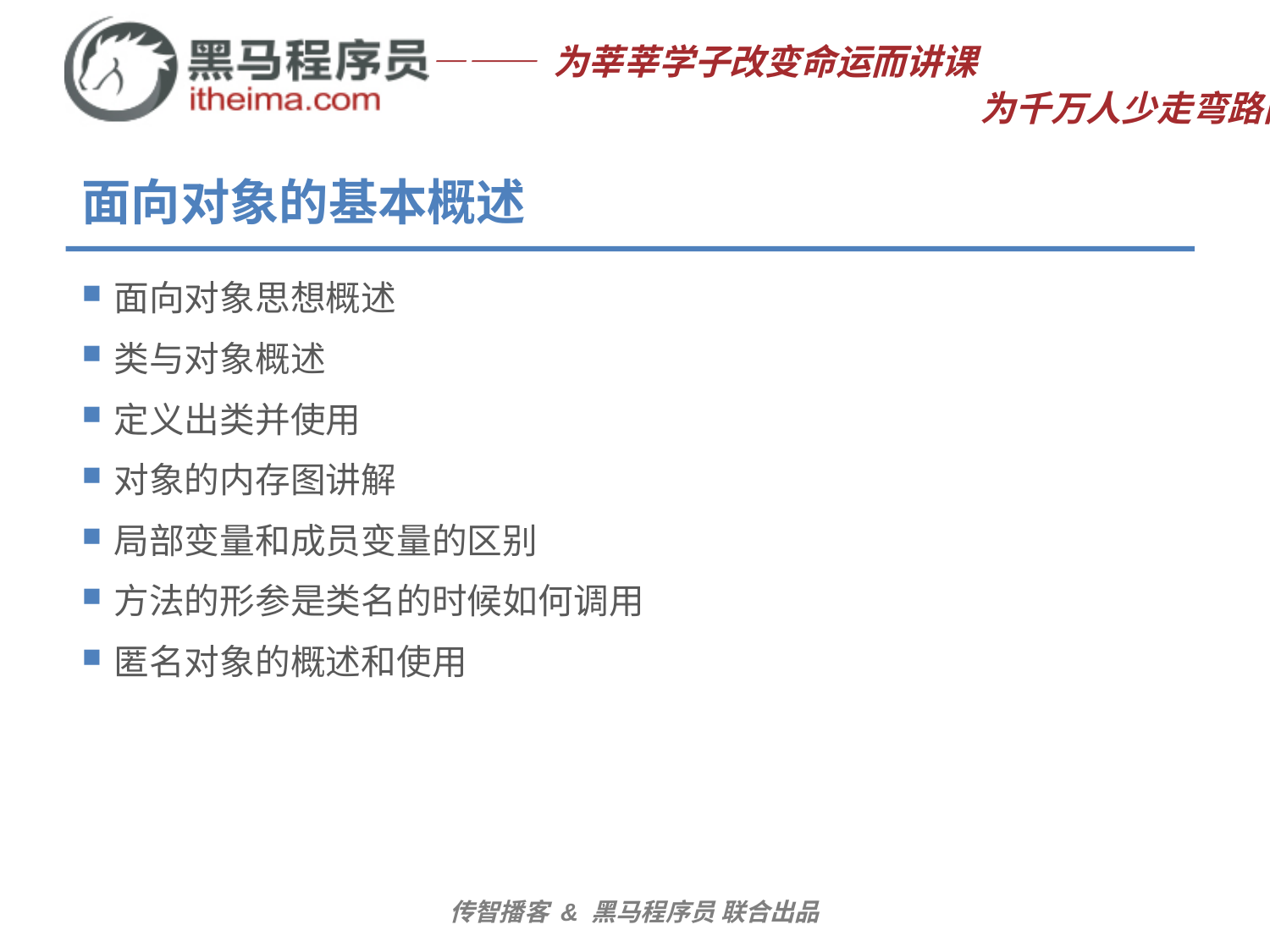

# 面向对象的基本概述
面向对象思想概述
类与对象概述
定义出类并使用
对象的内存图讲解
局部变量和成员变量的区别
方法的形参是类名的时候如何调用
匿名对象的概述和使用